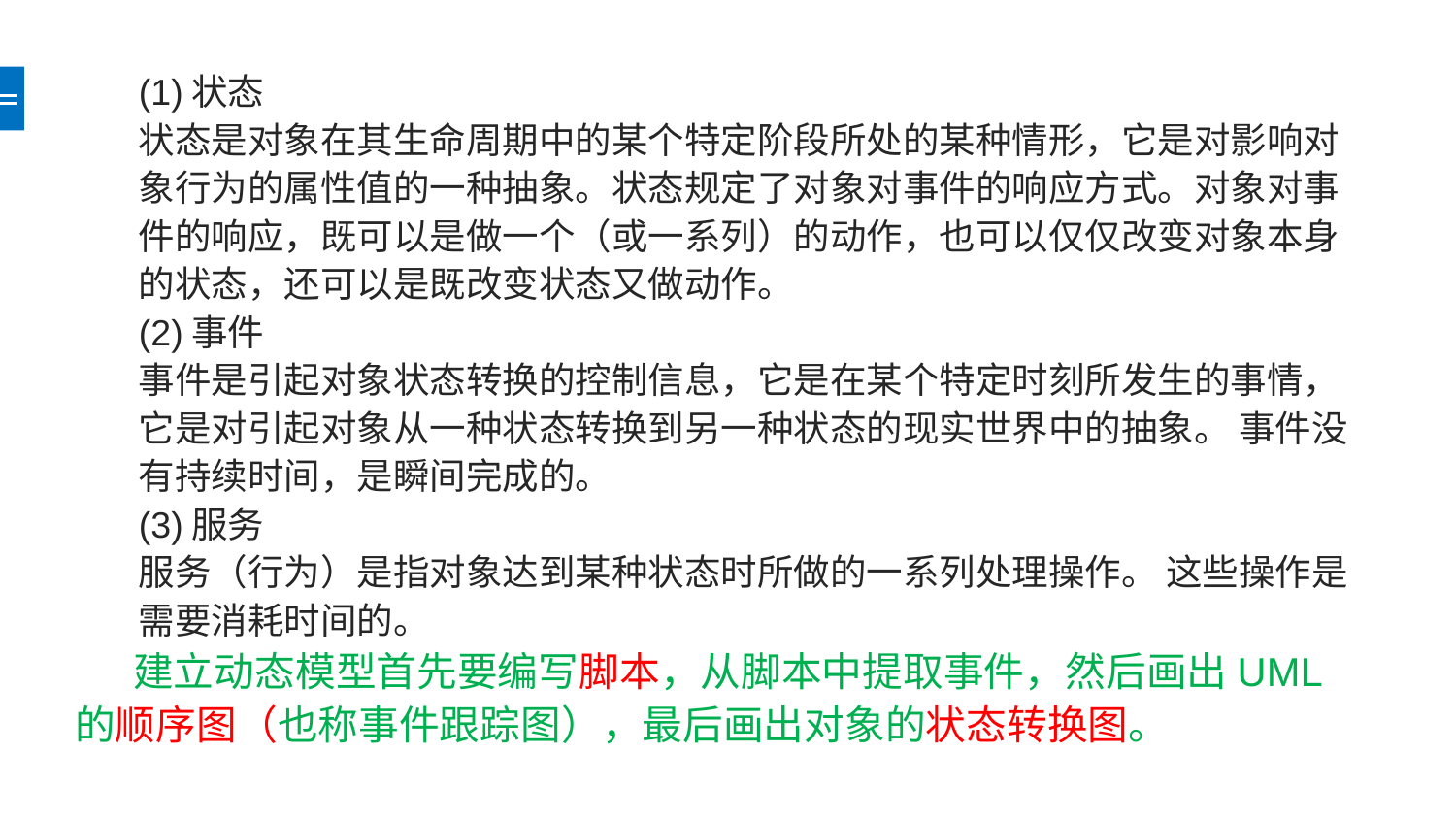

(1)状态
状态是对象在其生命周期中的某个特定阶段所处的某种情形，它是对影响对象行为的属性值的一种抽象。状态规定了对象对事件的响应方式。对象对事件的响应，既可以是做一个（或一系列）的动作，也可以仅仅改变对象本身的状态，还可以是既改变状态又做动作。
(2)事件
事件是引起对象状态转换的控制信息，它是在某个特定时刻所发生的事情，它是对引起对象从一种状态转换到另一种状态的现实世界中的抽象。 事件没有持续时间，是瞬间完成的。
(3)服务
服务（行为）是指对象达到某种状态时所做的一系列处理操作。 这些操作是需要消耗时间的。
      建立动态模型首先要编写脚本，从脚本中提取事件，然后画出UML的顺序图（也称事件跟踪图），最后画出对象的状态转换图。